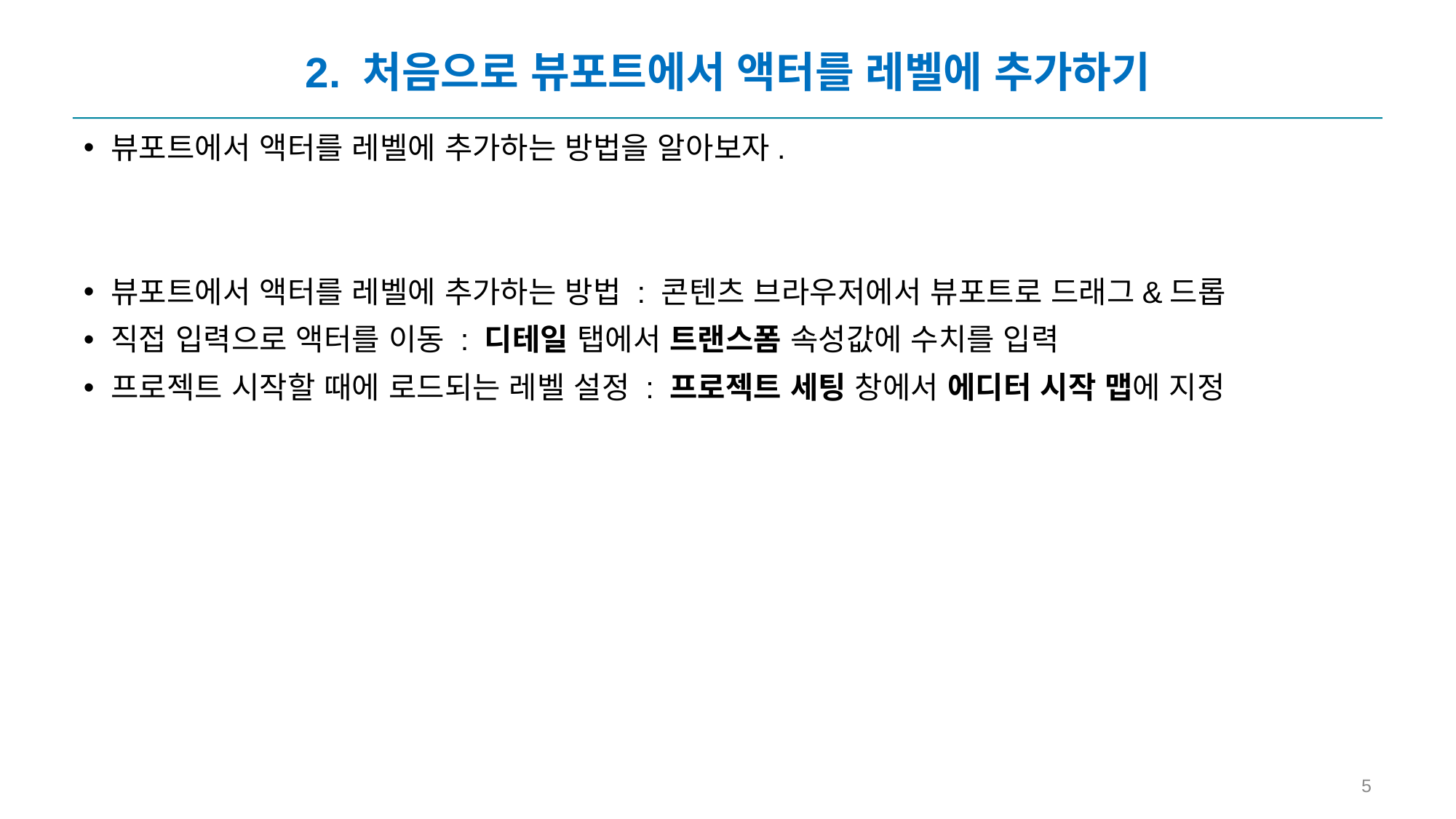

# 2. 처음으로 뷰포트에서 액터를 레벨에 추가하기
뷰포트에서 액터를 레벨에 추가하는 방법을 알아보자.

뷰포트에서 액터를 레벨에 추가하는 방법 : 콘텐츠 브라우저에서 뷰포트로 드래그&드롭
직접 입력으로 액터를 이동 : 디테일 탭에서 트랜스폼 속성값에 수치를 입력
프로젝트 시작할 때에 로드되는 레벨 설정 : 프로젝트 세팅 창에서 에디터 시작 맵에 지정

5